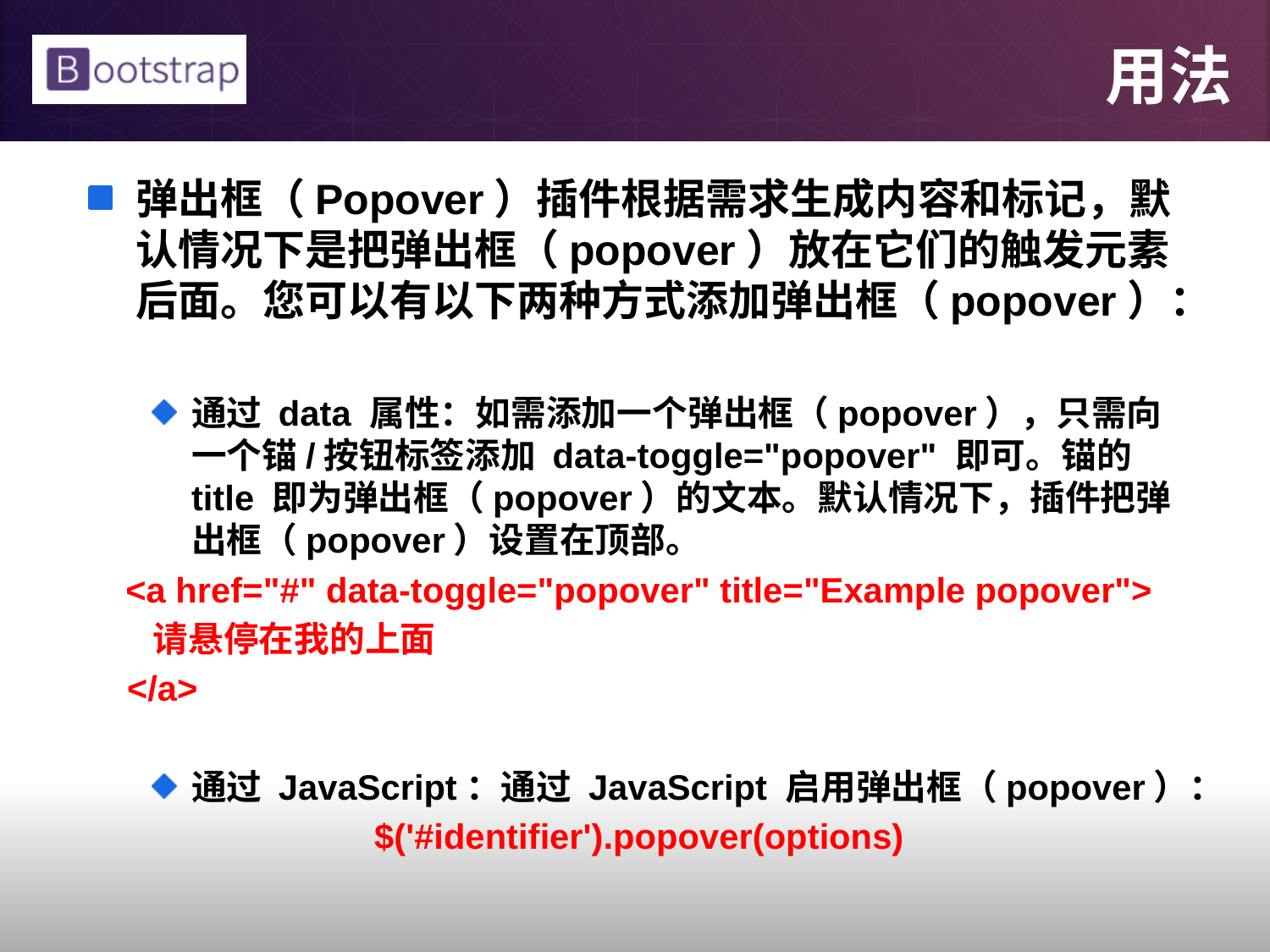

# 用法
弹出框（Popover）插件根据需求生成内容和标记，默认情况下是把弹出框（popover）放在它们的触发元素后面。您可以有以下两种方式添加弹出框（popover）：

通过 data 属性：如需添加一个弹出框（popover），只需向一个锚/按钮标签添加 data-toggle="popover" 即可。锚的 title 即为弹出框（popover）的文本。默认情况下，插件把弹出框（popover）设置在顶部。
<a href="#" data-toggle="popover" title="Example popover">
       请悬停在我的上面
    </a>

通过 JavaScript：通过 JavaScript 启用弹出框（popover）：
$('#identifier').popover(options)